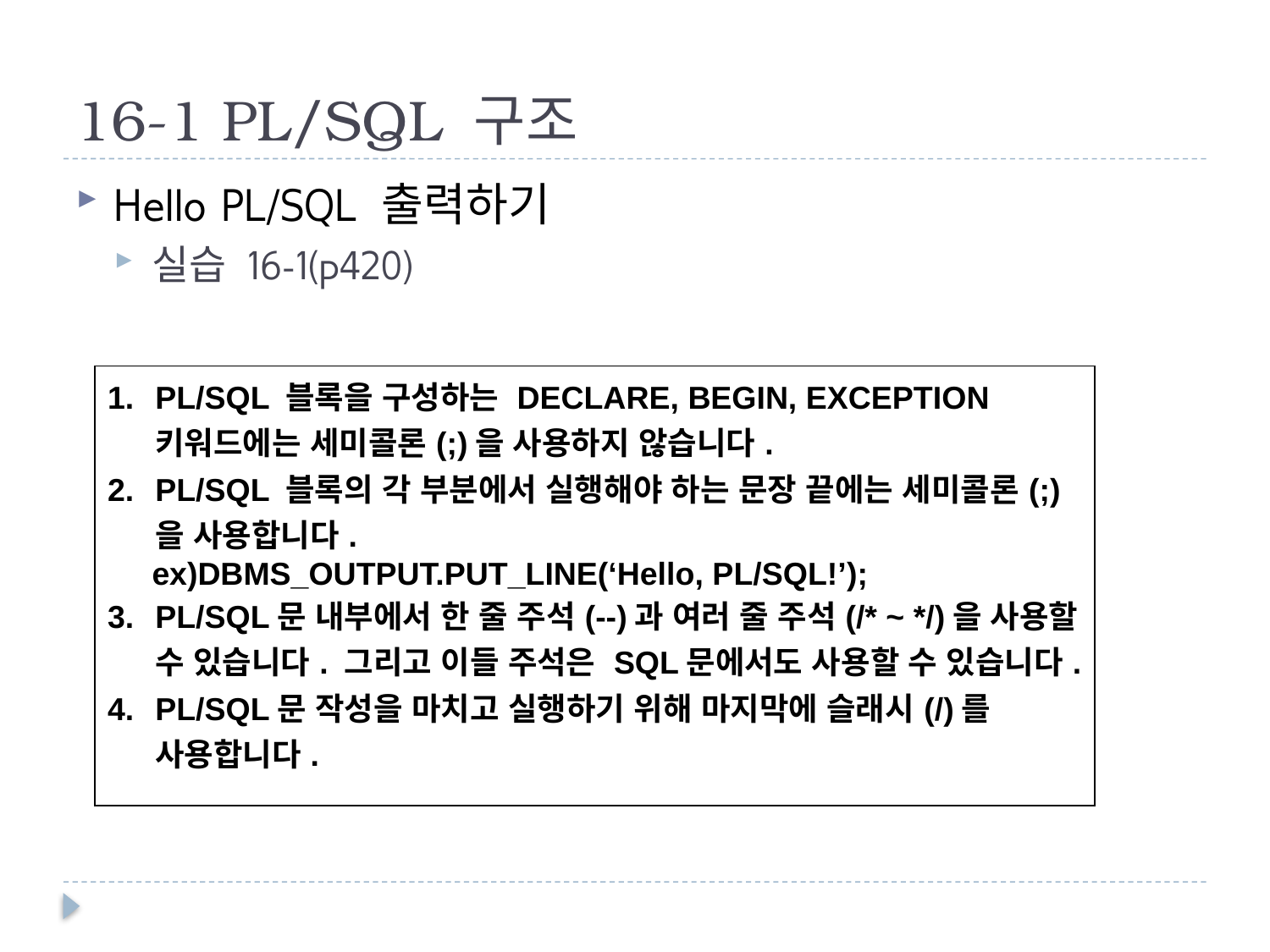

# 16-1 PL/SQL 구조
Hello PL/SQL 출력하기
실습 16-1(p420)

| PL/SQL 블록을 구성하는 DECLARE, BEGIN, EXCEPTION 키워드에는 세미콜론(;)을 사용하지 않습니다. PL/SQL 블록의 각 부분에서 실행해야 하는 문장 끝에는 세미콜론(;)을 사용합니다. ex)DBMS\_OUTPUT.PUT\_LINE(‘Hello, PL/SQL!’); PL/SQL문 내부에서 한 줄 주석(--)과 여러 줄 주석(/\* ~ \*/)을 사용할 수 있습니다. 그리고 이들 주석은 SQL문에서도 사용할 수 있습니다. PL/SQL문 작성을 마치고 실행하기 위해 마지막에 슬래시(/)를 사용합니다. |
| --- |